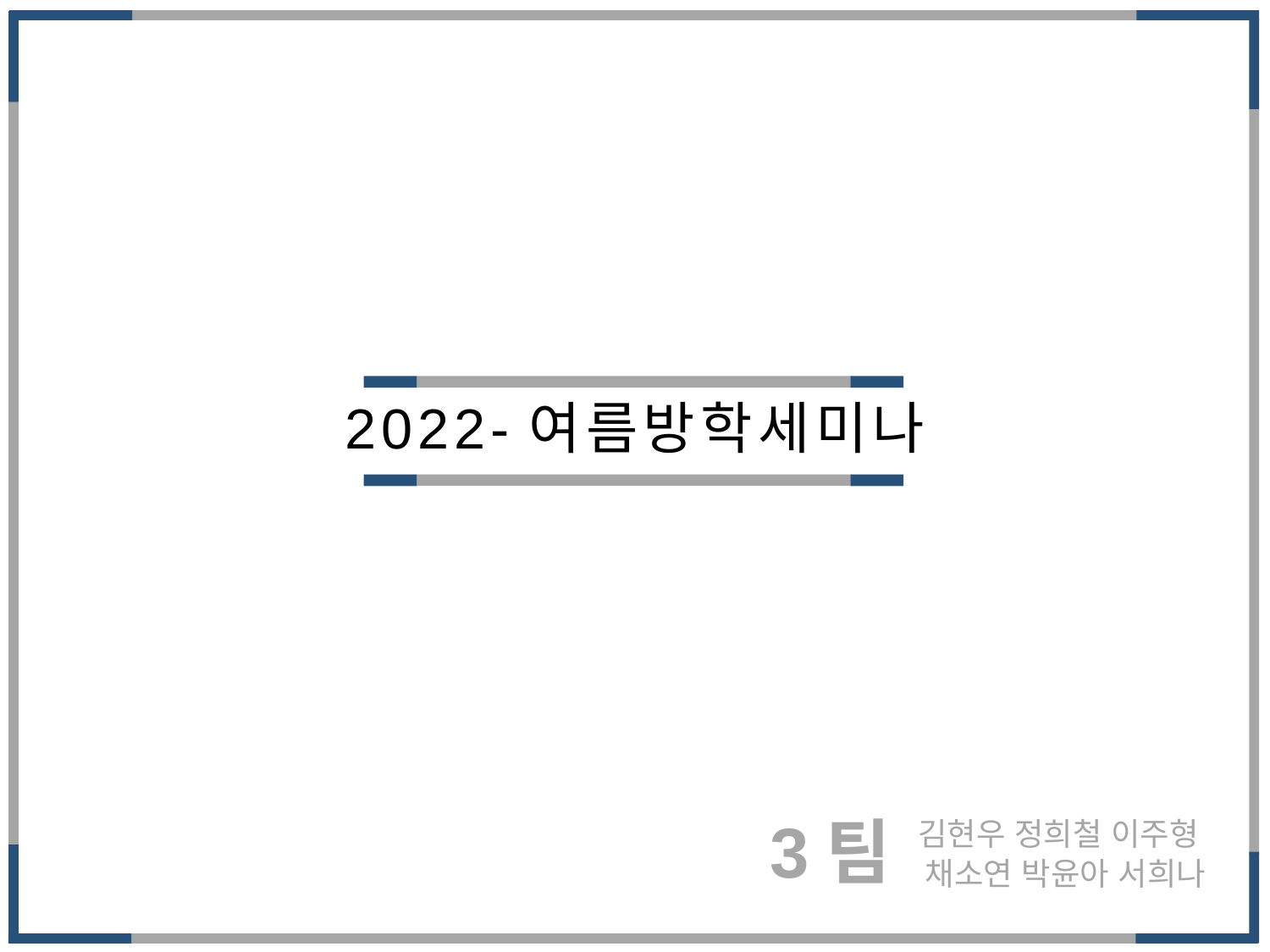

2022-여름방학세미나
  김현우 정희철 이주형
   채소연 박윤아 서희나
3팀